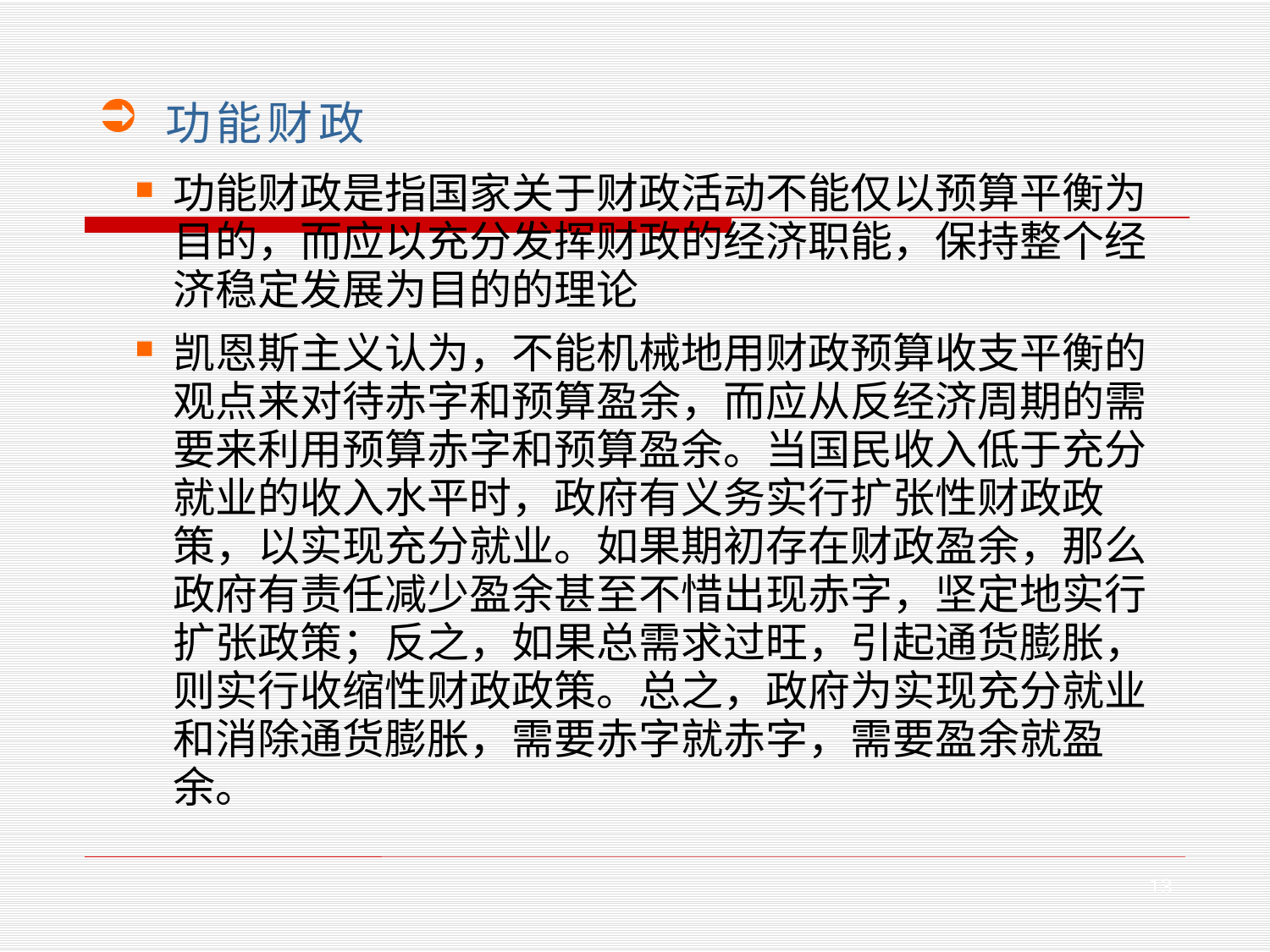

功能财政
功能财政是指国家关于财政活动不能仅以预算平衡为目的，而应以充分发挥财政的经济职能，保持整个经济稳定发展为目的的理论
凯恩斯主义认为，不能机械地用财政预算收支平衡的观点来对待赤字和预算盈余，而应从反经济周期的需要来利用预算赤字和预算盈余。当国民收入低于充分就业的收入水平时，政府有义务实行扩张性财政政策，以实现充分就业。如果期初存在财政盈余，那么政府有责任减少盈余甚至不惜出现赤字，坚定地实行扩张政策；反之，如果总需求过旺，引起通货膨胀，则实行收缩性财政政策。总之，政府为实现充分就业和消除通货膨胀，需要赤字就赤字，需要盈余就盈余。
13